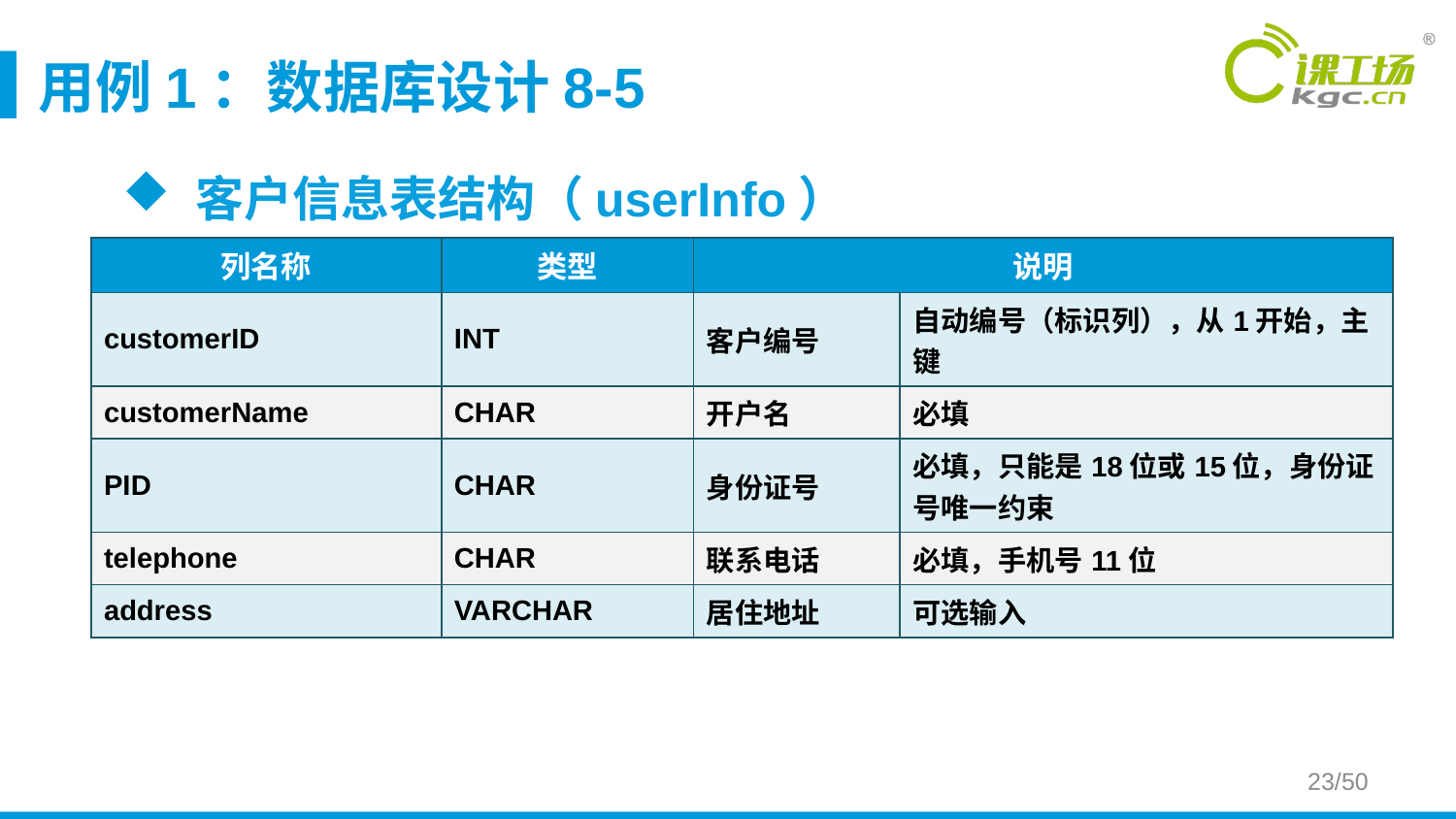

# 用例1：数据库设计8-5
客户信息表结构（userInfo）

| 列名称 | 类型 | 说明 |  |
| --- | --- | --- | --- |
| customerID | INT | 客户编号 | 自动编号（标识列），从1开始，主键 |
| customerName | CHAR | 开户名 | 必填 |
| PID | CHAR | 身份证号 | 必填，只能是18位或15位，身份证号唯一约束 |
| telephone | CHAR | 联系电话 | 必填，手机号11位 |
| address | VARCHAR | 居住地址 | 可选输入 |
23/50